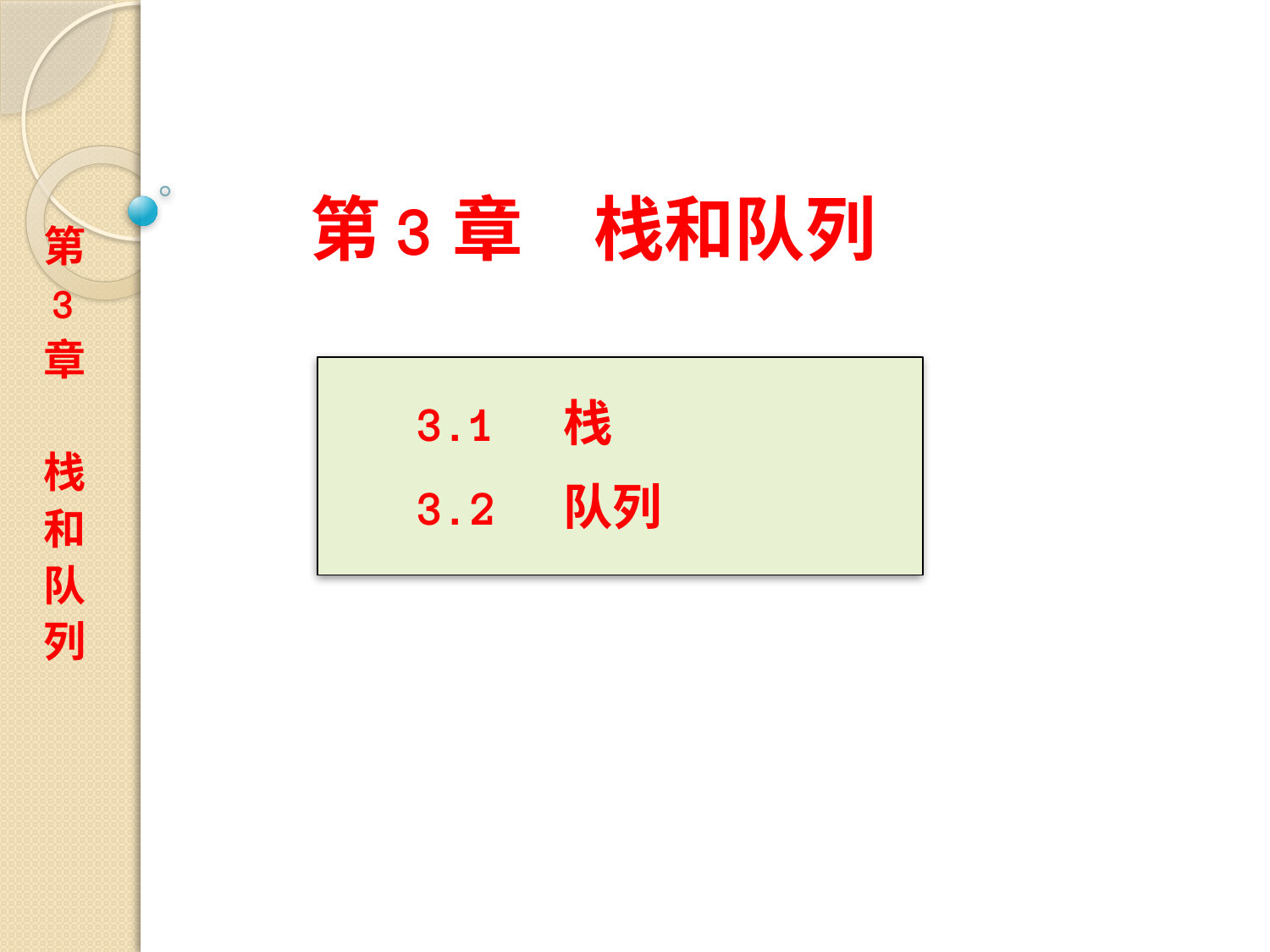

第3章　栈和队列
第
3
章

栈
和
队
列
3.1  栈
3.2  队列